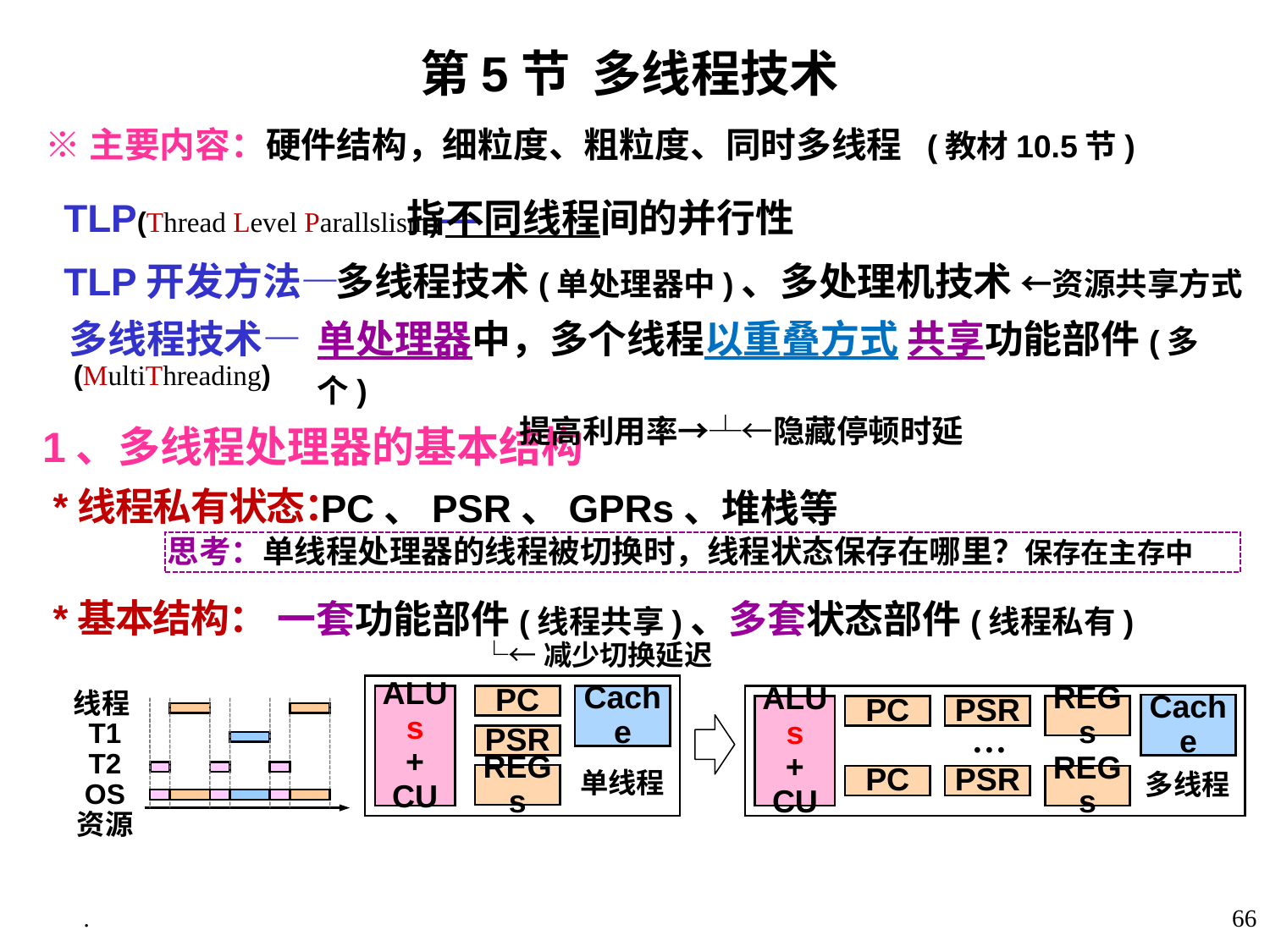

第5节  多线程技术
 ※主要内容：硬件结构，细粒度、粗粒度、同时多线程  (教材10.5节)
  TLP(Thread Level Parallslism)—
  TLP开发方法—
  多线程技术—
    (MultiThreading)
         指不同线程间的并行性
 多线程技术(单处理器中)、多处理机技术 ←资源共享方式
单处理器中，多个线程以重叠方式 共享功能部件(多个)
                           提高利用率→┴←隐藏停顿时延
1、多线程处理器的基本结构
 *线程私有状态：

 *基本结构：
    PC、PSR、GPRs、堆栈等

一套功能部件(线程共享)、多套状态部件(线程私有)
                                └←减少切换延迟
思考：单线程处理器的线程被切换时，线程状态保存在哪里？保存在主存中

ALUs
+
CU
PC
Cache
PSR
REGs
单线程

Cache
ALUs
+
CU
PC
PSR
REGs
…
PC
PSR
REGs

多线程
线程T1
T2
OS
资源

.
66